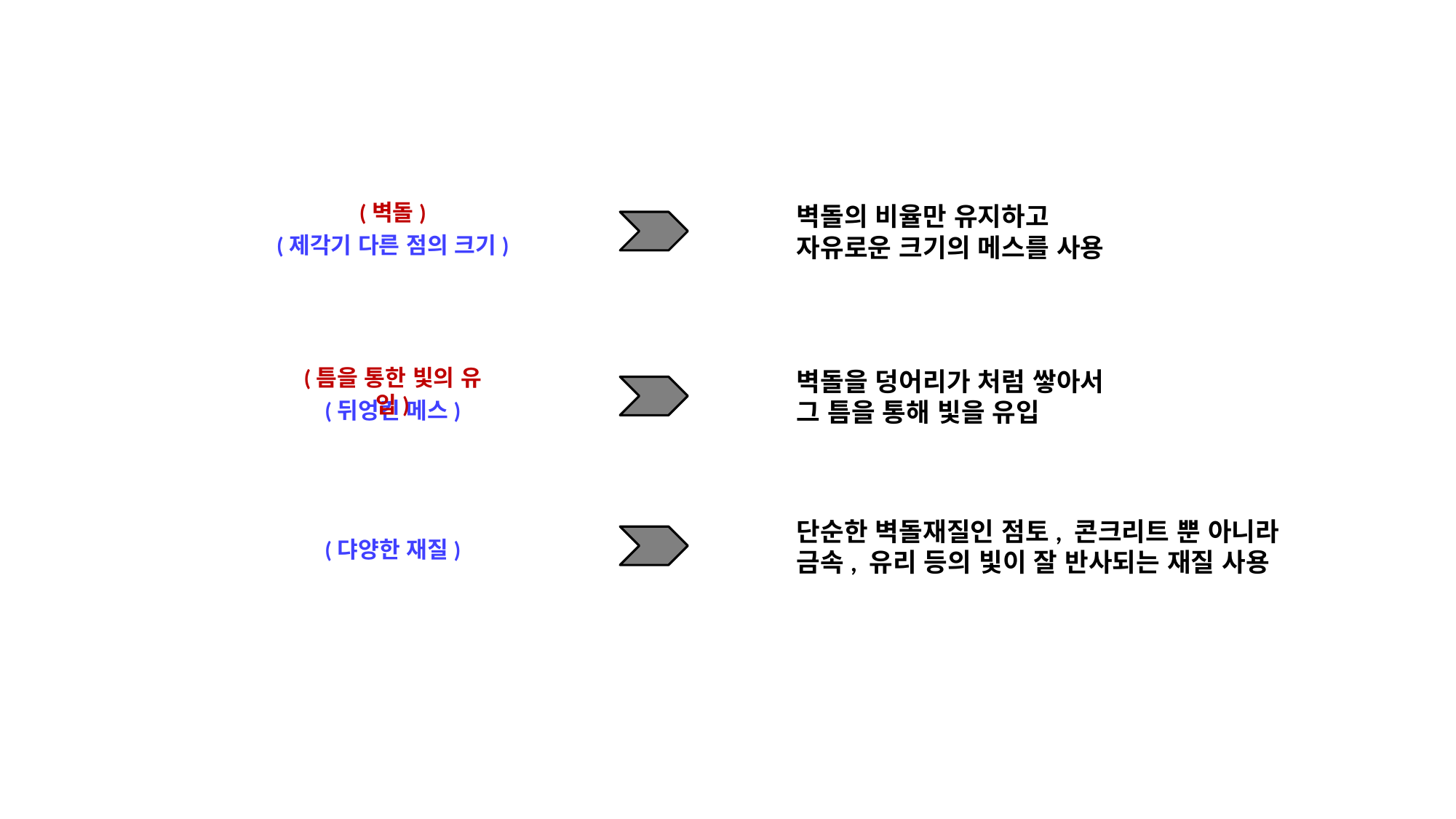

(벽돌)
벽돌의 비율만 유지하고
자유로운 크기의 메스를 사용

(제각기 다른 점의 크기)
(틈을 통한 빛의 유입)
벽돌을 덩어리가 처럼 쌓아서
그 틈을 통해 빛을 유입

(뒤엉킨 메스)
단순한 벽돌재질인 점토, 콘크리트 뿐 아니라
금속, 유리 등의 빛이 잘 반사되는 재질 사용

(댜양한 재질)